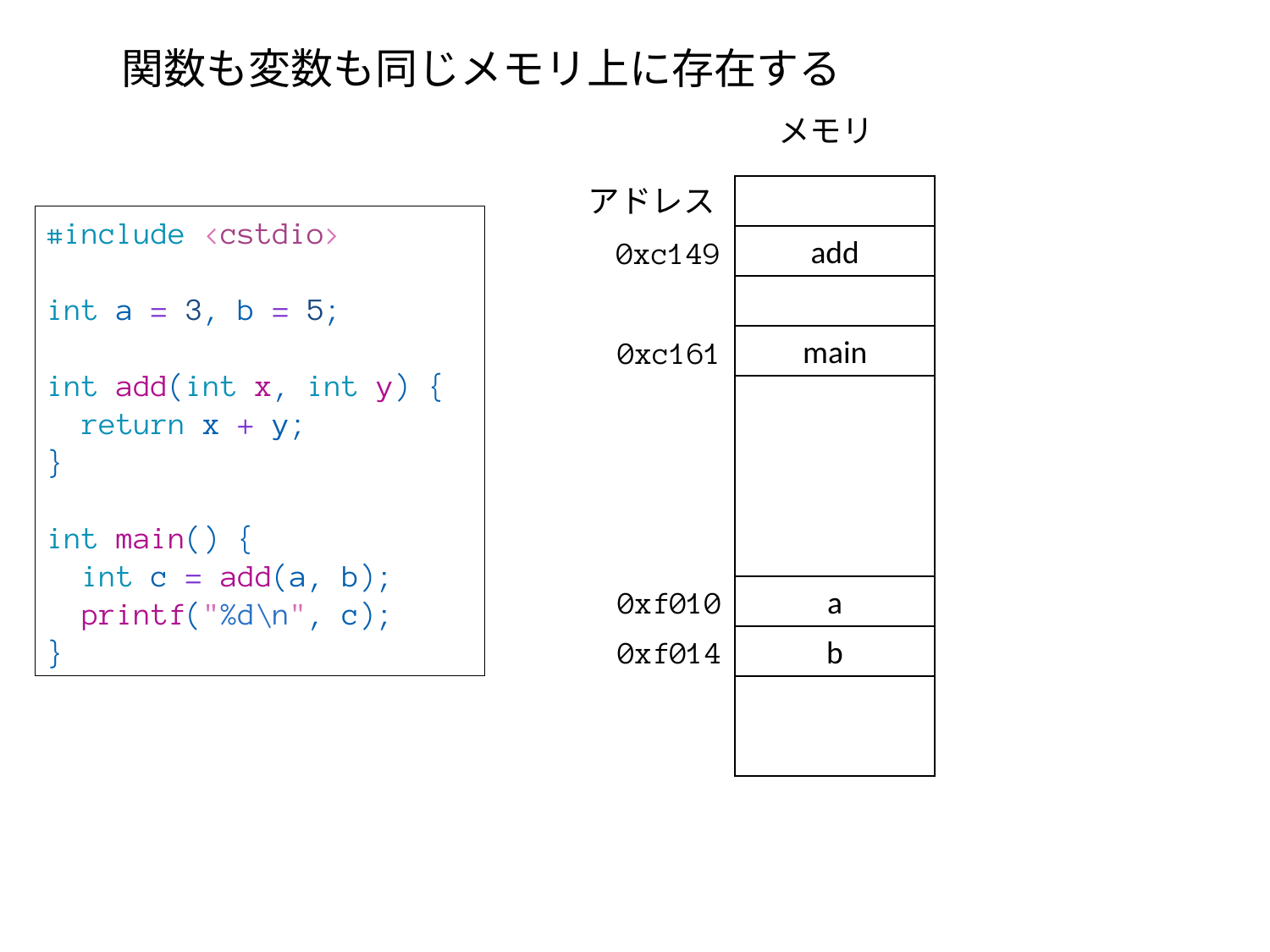

関数も変数も同じメモリ上に存在する
メモリ
アドレス

#include <cstdio>
int a = 3, b = 5;
int add(int x, int y) {
  return x + y;
}
int main() {
  int c = add(a, b);
  printf("%d\n", c);
}
0xc149
add
0xc161
main
0xf010
a
0xf014
b